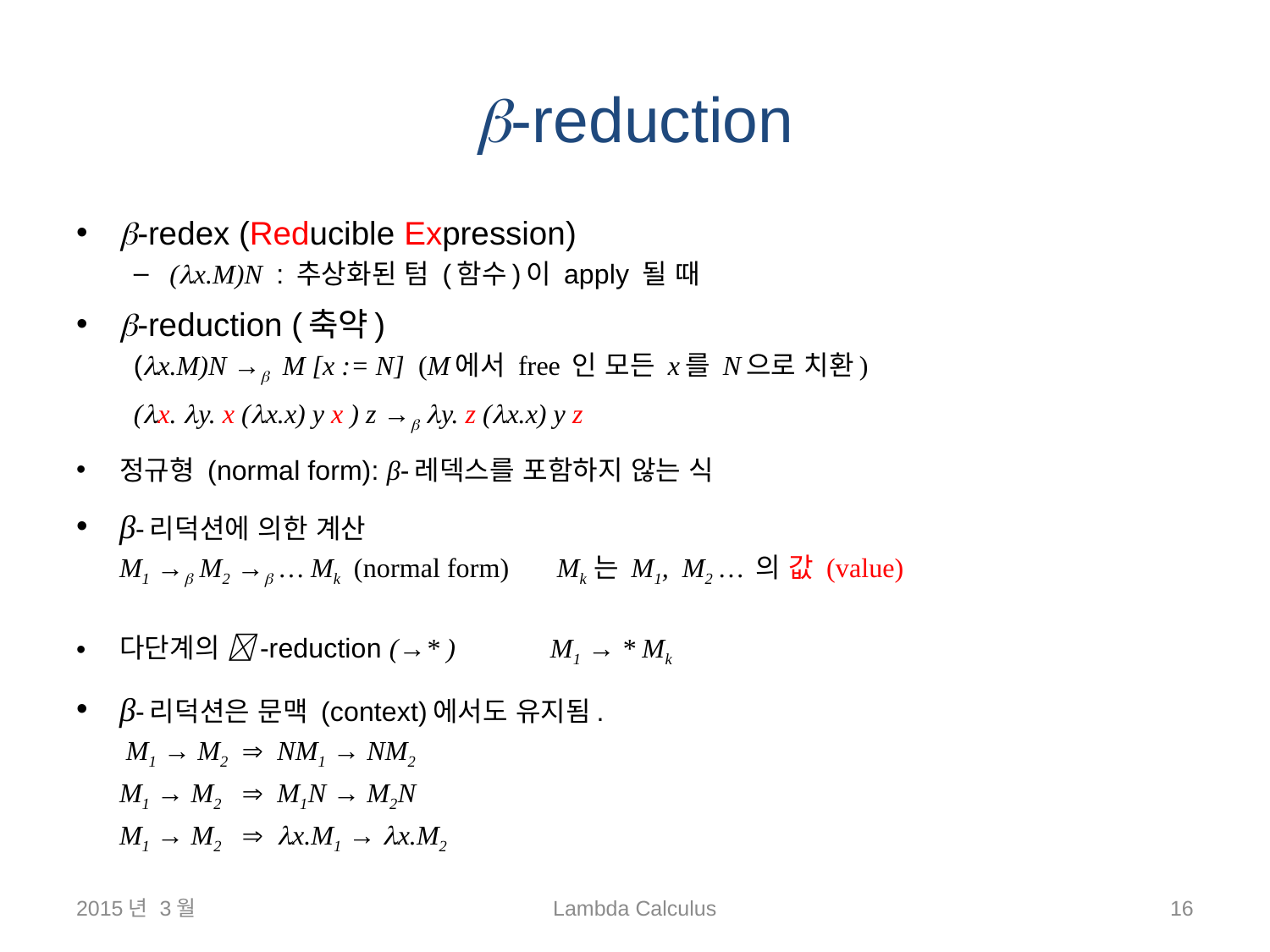

# β-reduction
β-redex (Reducible Expression)
(λx.M)N  : 추상화된 텀 (함수)이 apply 될 때

β-reduction (축약)
(λx.M)N →β  M [x := N]  (M에서 free 인 모든 x를 N으로 치환)

(λx. λy. x (λx.x) y x ) z →β λy. z (λx.x) y z

정규형 (normal form): β-레덱스를 포함하지 않는 식

β-리덕션에 의한 계산
	M1 →β M2 →β … Mk  (normal form)       Mk 는 M1,  M2 … 의 값 (value)

다단계의 β-reduction (→* )              M1 → * Mk

β-리덕션은 문맥 (context)에서도 유지됨.
	 M1 → M2  ⇒  NM1 → NM2
	M1 → M2   ⇒  M1N → M2N
	M1 → M2   ⇒  λx.M1 → λx.M2

2015년 3월
Lambda Calculus
16